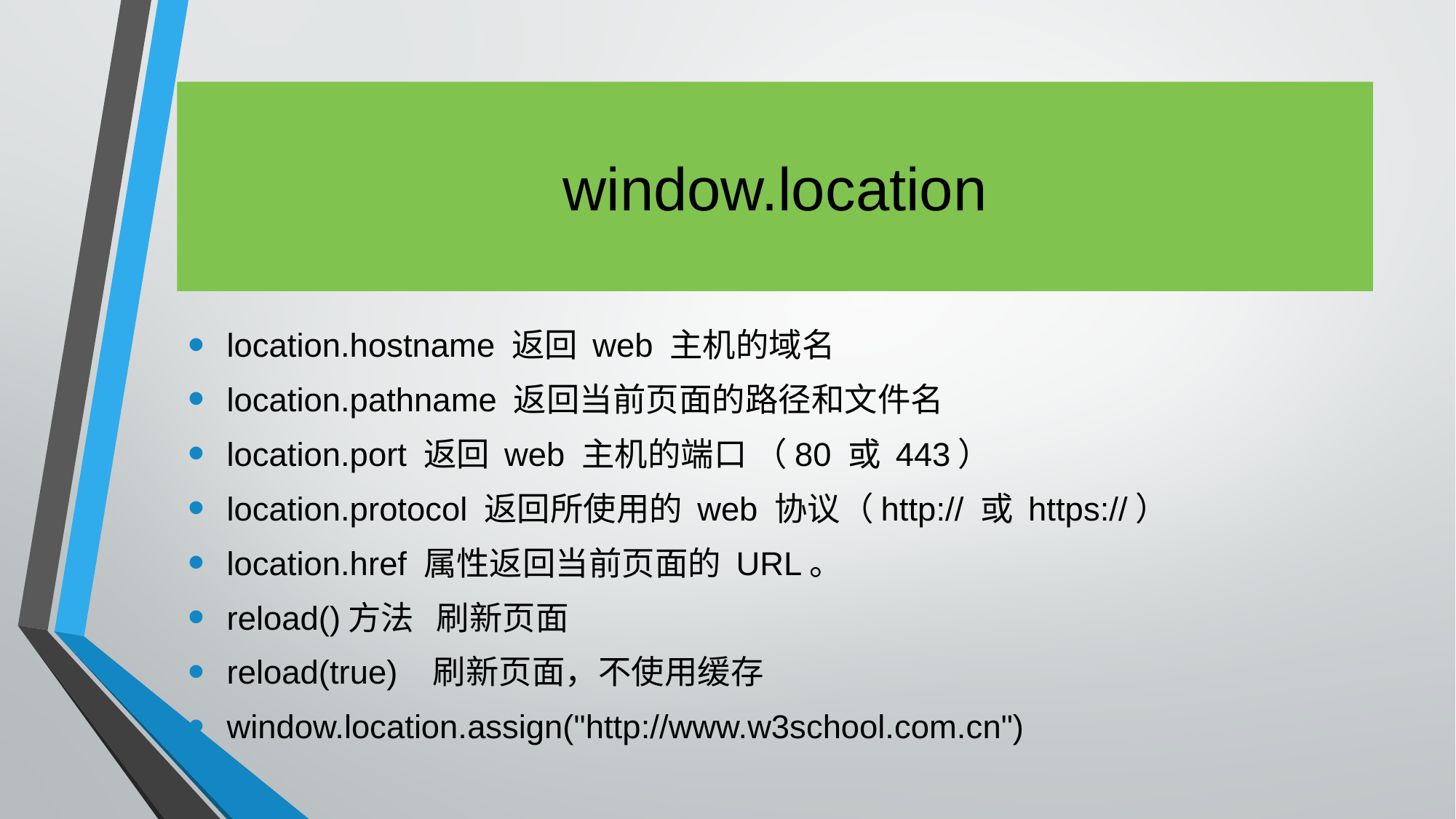

# window.location
location.hostname 返回 web 主机的域名
location.pathname 返回当前页面的路径和文件名
location.port 返回 web 主机的端口 （80 或 443）
location.protocol 返回所使用的 web 协议（http:// 或 https://）
location.href 属性返回当前页面的 URL。
reload()方法   刷新页面
reload(true)   刷新页面，不使用缓存
window.location.assign("http://www.w3school.com.cn")